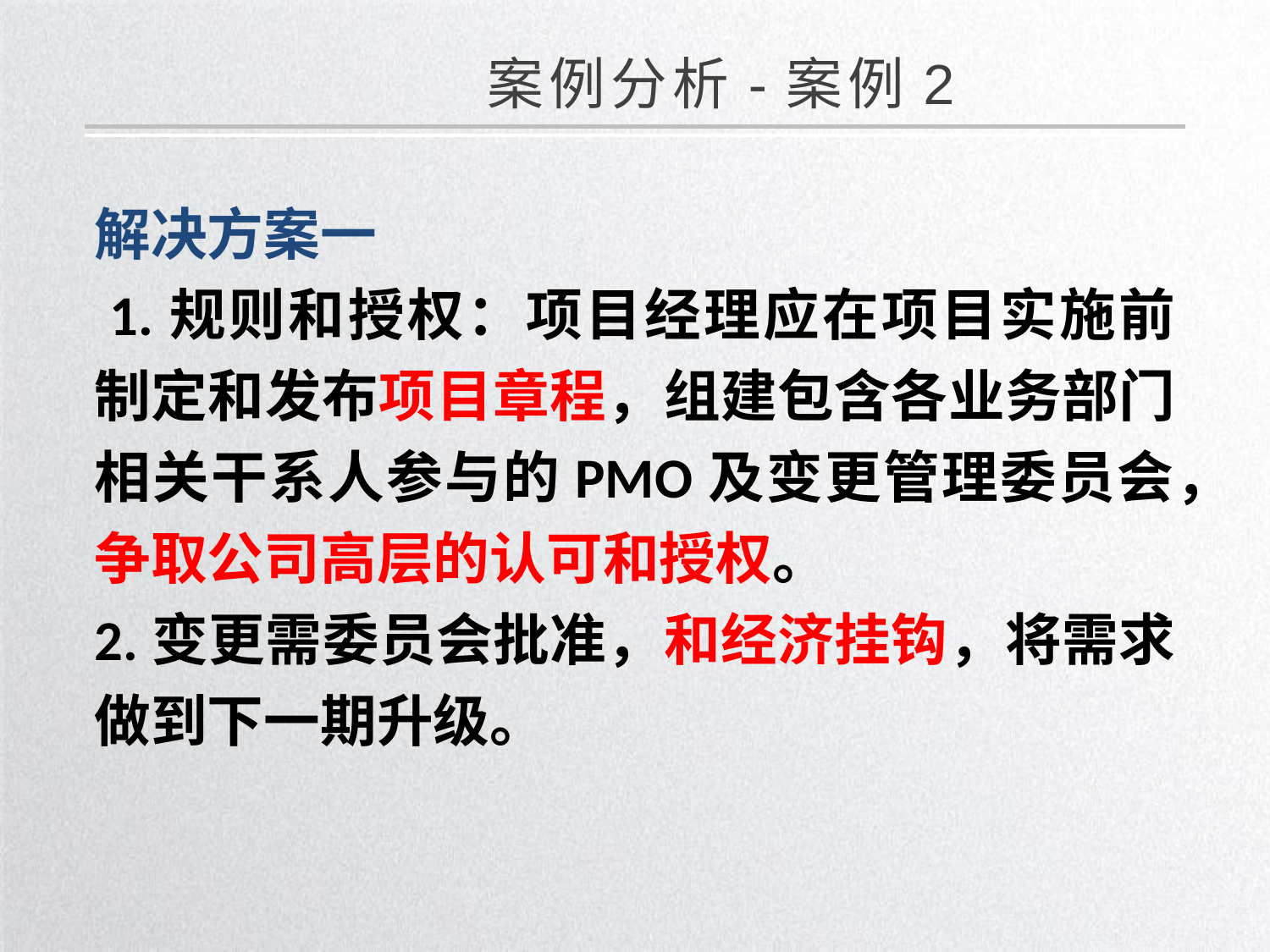

案例分析-案例2
解决方案一
 1.规则和授权：项目经理应在项目实施前制定和发布项目章程，组建包含各业务部门相关干系人参与的PMO及变更管理委员会，争取公司高层的认可和授权。
2.变更需委员会批准，和经济挂钩，将需求做到下一期升级。